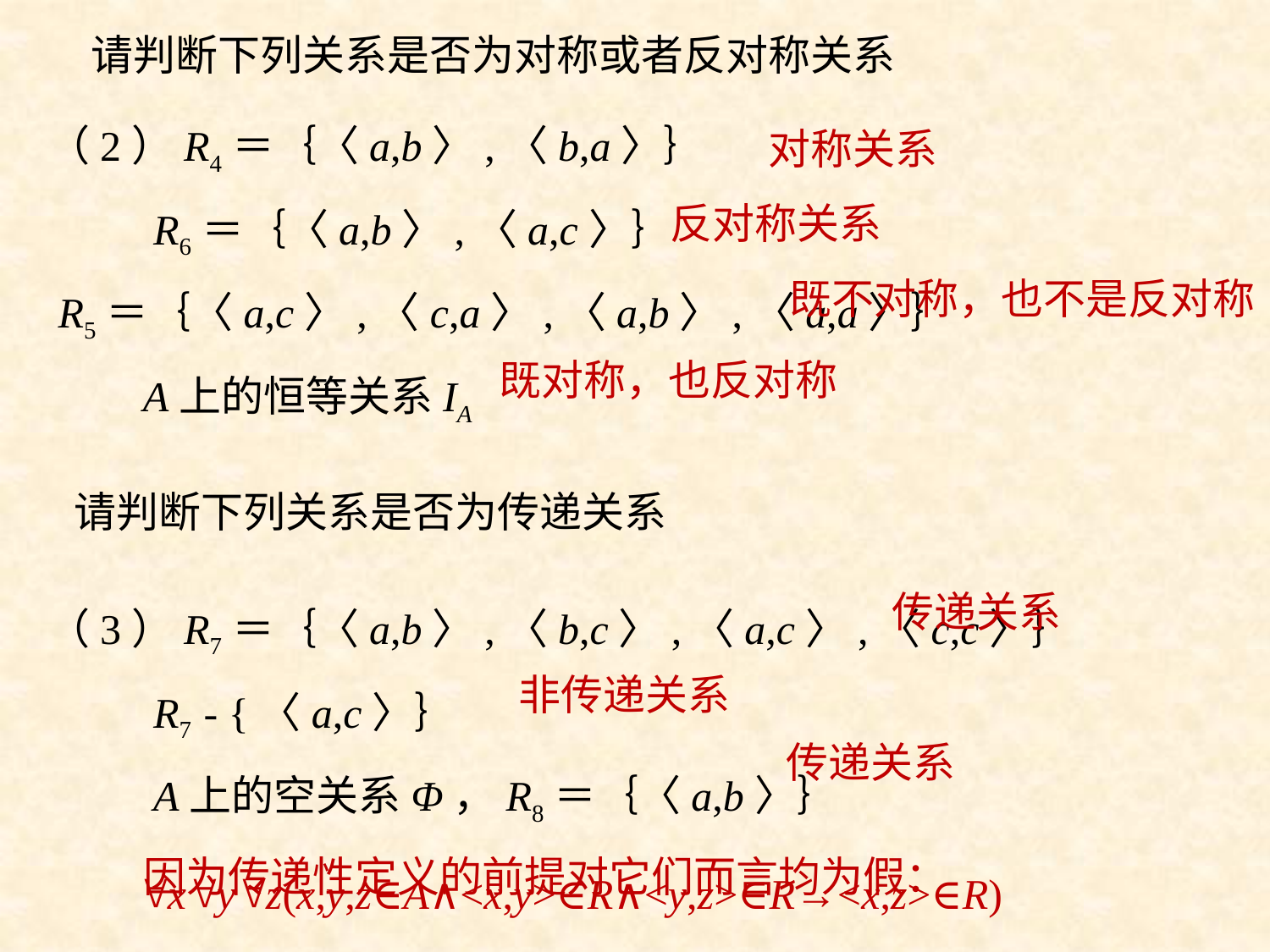

请判断下列关系是否为对称或者反对称关系

（2）R4＝｛〈a,b〉,〈b,a〉｝
          R6＝｛〈a,b〉,〈a,c〉｝
 R5＝｛〈a,c〉,〈c,a〉,〈a,b〉,〈a,a〉｝
         A上的恒等关系IA

（3）R7＝｛〈a,b〉,〈b,c〉,〈a,c〉,〈c,c〉｝
          R7  - {〈a,c〉｝
          A上的空关系Φ，R8＝｛〈a,b〉｝
         因为传递性定义的前提对它们而言均为假：
对称关系
反对称关系
既不对称，也不是反对称
既对称，也反对称
请判断下列关系是否为传递关系
传递关系
非传递关系
传递关系
∀x∀y∀z(x,y,z∈A∧<x,y>∈R∧<y,z>∈R→<x,z>∈R)